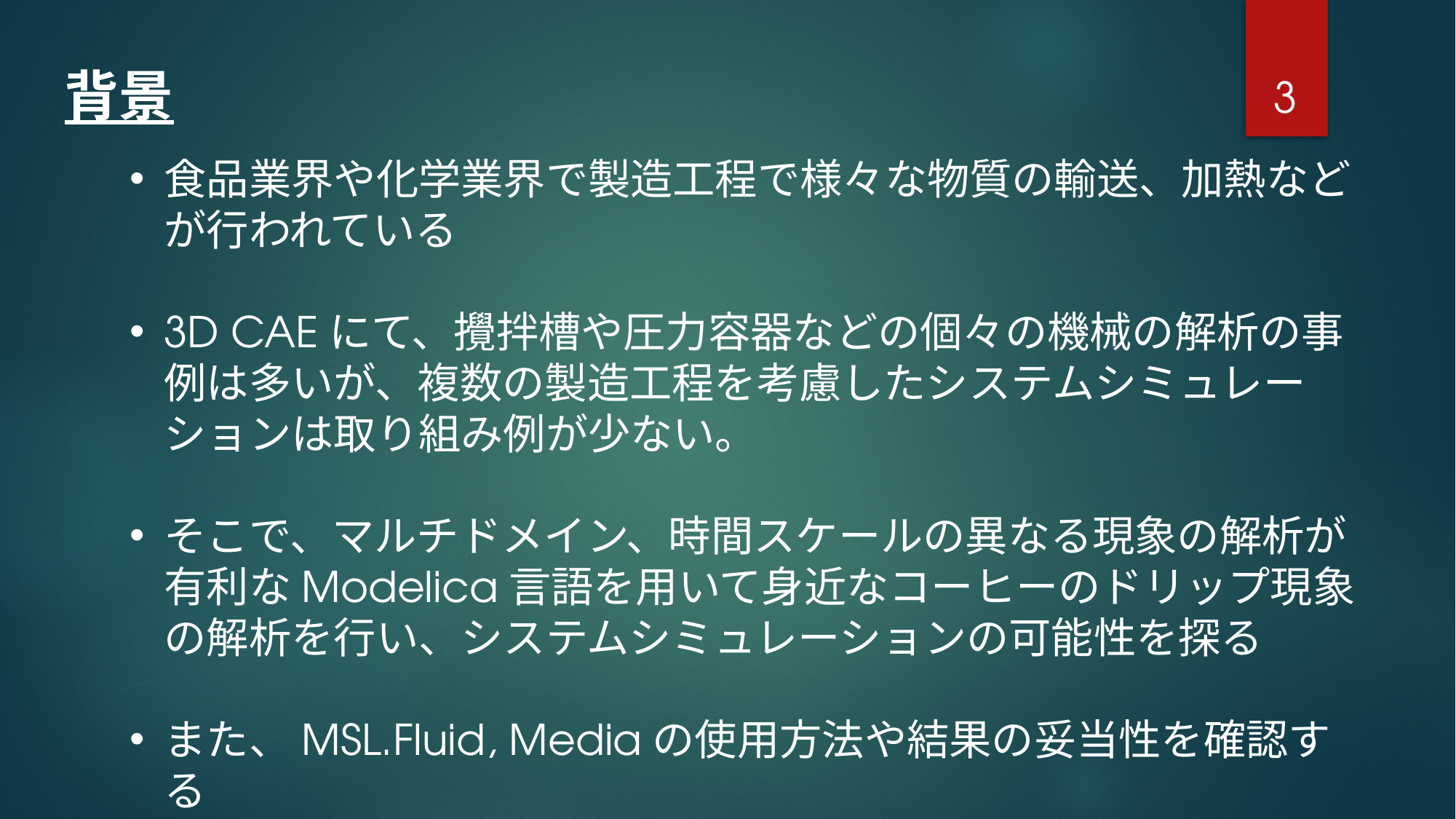

3
背景
食品業界や化学業界で製造工程で様々な物質の輸送、加熱などが行われている

3D CAEにて、攪拌槽や圧力容器などの個々の機械の解析の事例は多いが、複数の製造工程を考慮したシステムシミュレーションは取り組み例が少ない。

そこで、マルチドメイン、時間スケールの異なる現象の解析が有利なModelica言語を用いて身近なコーヒーのドリップ現象の解析を行い、システムシミュレーションの可能性を探る

また、MSL.Fluid, Mediaの使用方法や結果の妥当性を確認する